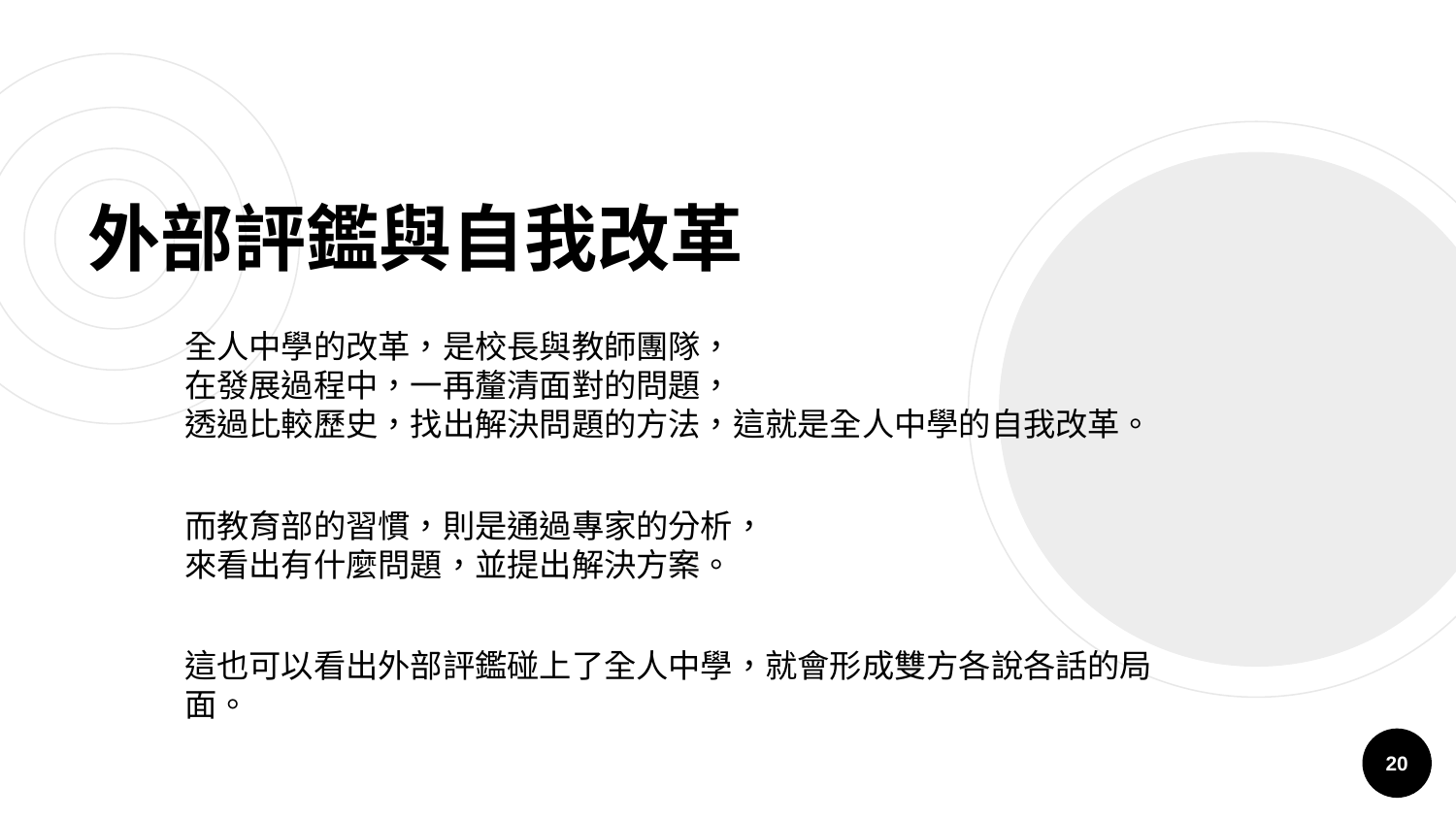

# 外部評鑑與自我改革
全人中學的改革，是校長與教師團隊，
在發展過程中，一再釐清面對的問題，
透過比較歷史，找出解決問題的方法，這就是全人中學的自我改革。

而教育部的習慣，則是通過專家的分析，
來看出有什麼問題，並提出解決方案。

這也可以看出外部評鑑碰上了全人中學，就會形成雙方各說各話的局面。
20